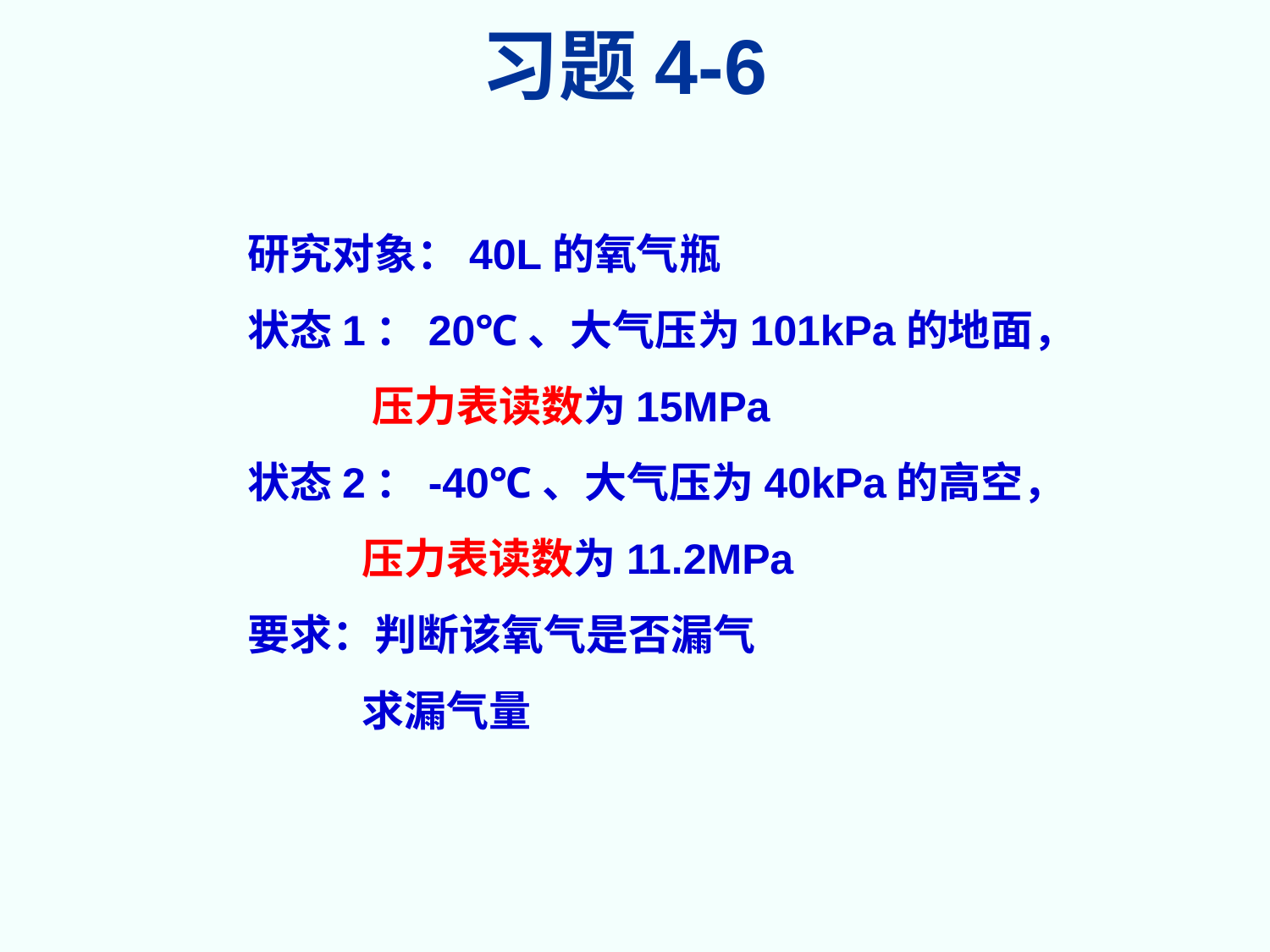

# 习题4-6
研究对象：40L的氧气瓶
状态1：20℃、大气压为101kPa的地面，
            压力表读数为15MPa
状态2：-40℃、大气压为40kPa的高空，
           压力表读数为11.2MPa
要求：判断该氧气是否漏气
           求漏气量